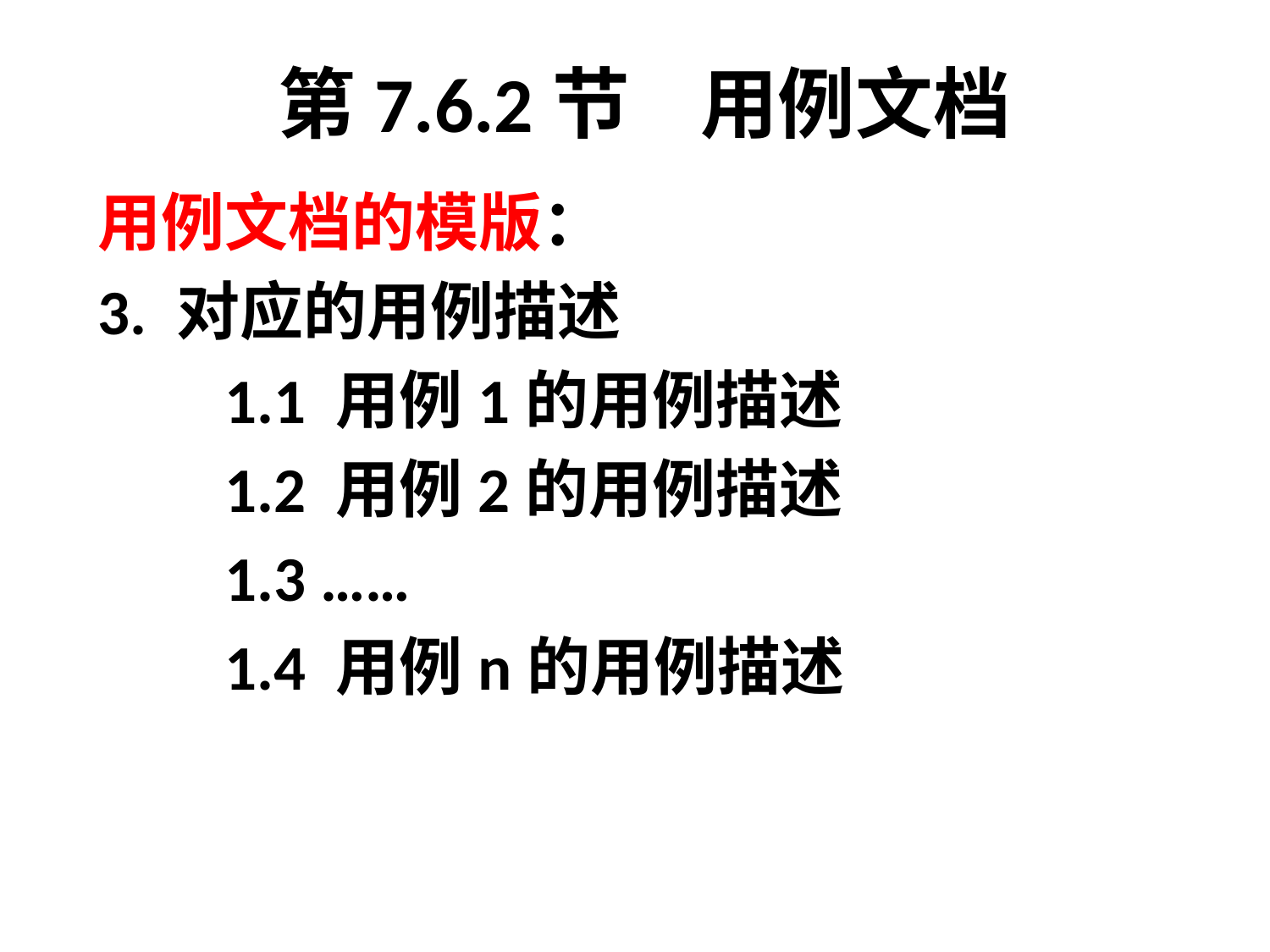

# 第7.6.2节    用例文档
用例文档的模版：
3. 对应的用例描述
	1.1 用例1的用例描述
	1.2 用例2的用例描述
	1.3 ……
	1.4 用例n的用例描述